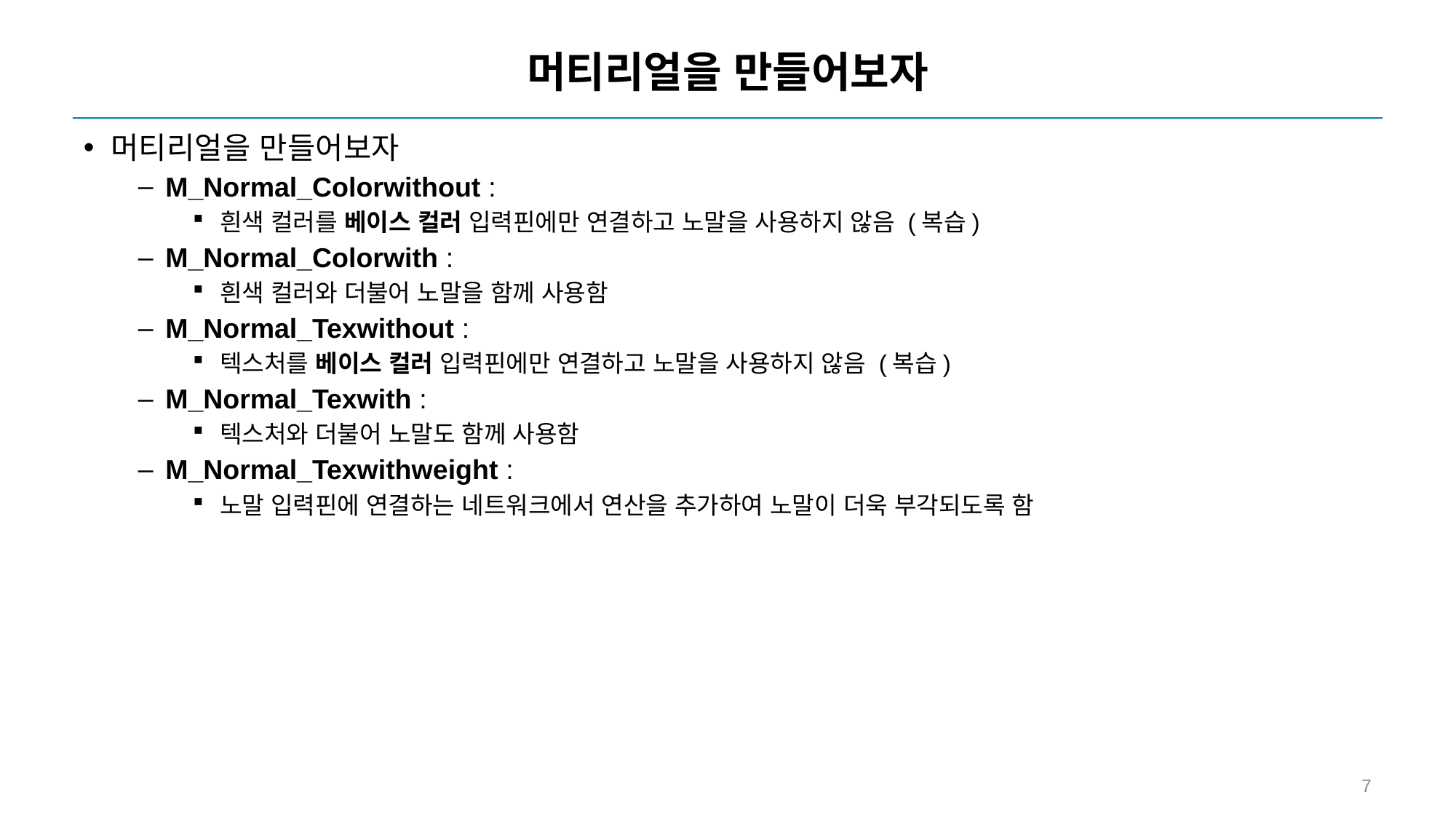

# 머티리얼을 만들어보자
머티리얼을 만들어보자
M_Normal_Colorwithout :
흰색 컬러를 베이스 컬러 입력핀에만 연결하고 노말을 사용하지 않음 (복습)
M_Normal_Colorwith :
흰색 컬러와 더불어 노말을 함께 사용함
M_Normal_Texwithout :
텍스처를 베이스 컬러 입력핀에만 연결하고 노말을 사용하지 않음 (복습)
M_Normal_Texwith :
텍스처와 더불어 노말도 함께 사용함
M_Normal_Texwithweight :
노말 입력핀에 연결하는 네트워크에서 연산을 추가하여 노말이 더욱 부각되도록 함

7